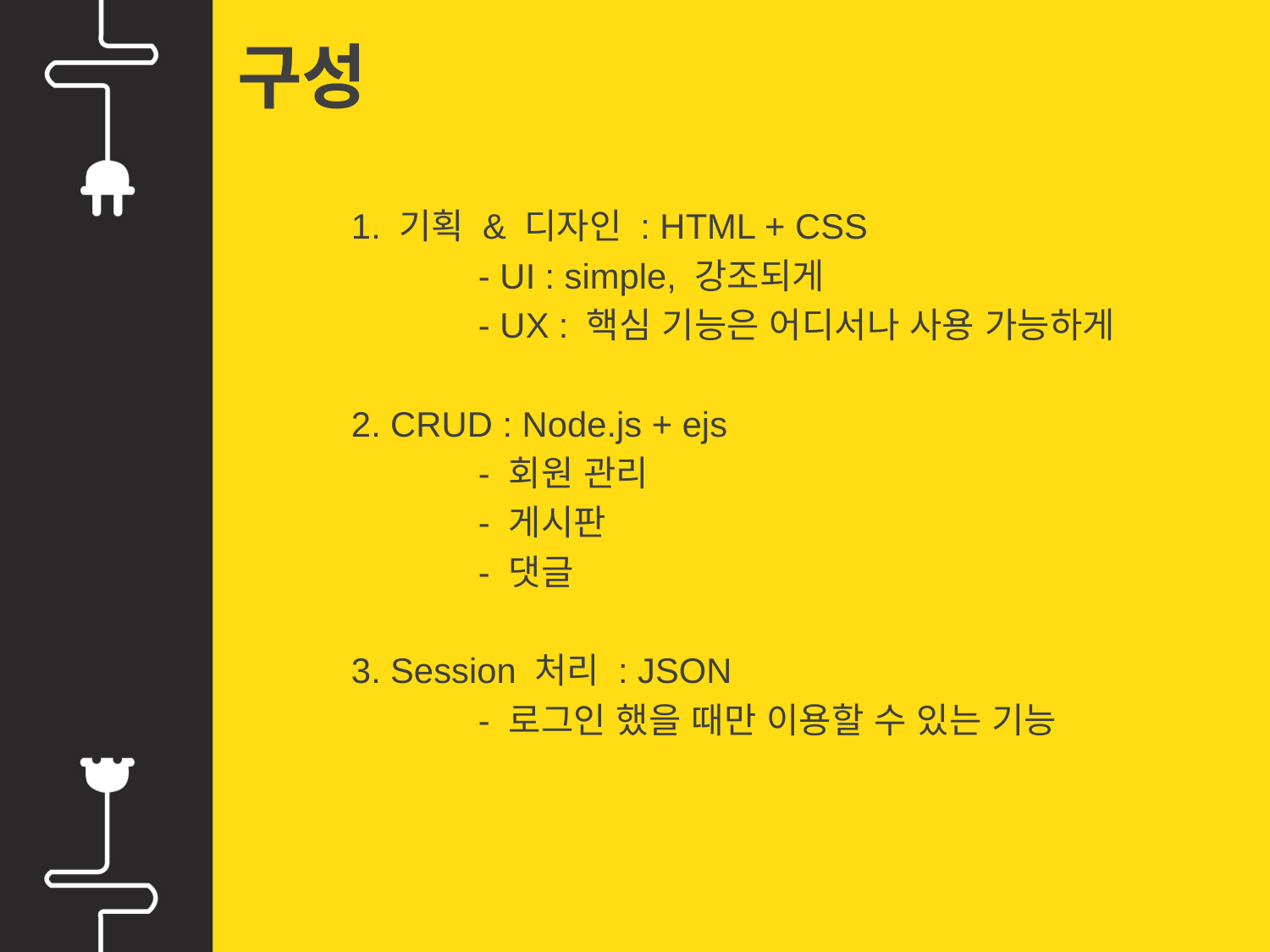

# 구성

1. 기획 & 디자인 : HTML + CSS
	- UI : simple, 강조되게
	- UX : 핵심 기능은 어디서나 사용 가능하게

2. CRUD : Node.js + ejs
	- 회원 관리
	- 게시판
	- 댓글

3. Session 처리 : JSON
	- 로그인 했을 때만 이용할 수 있는 기능